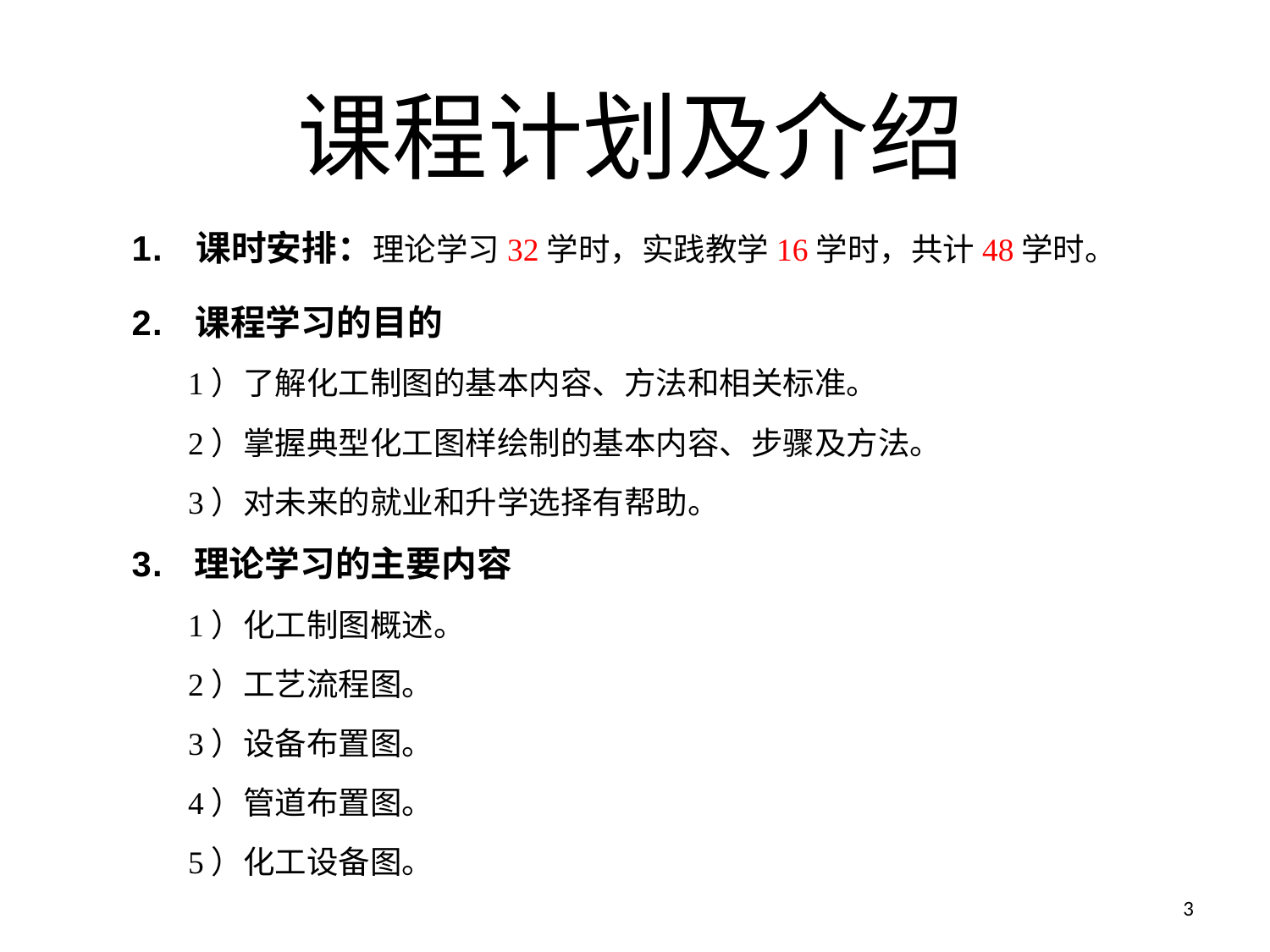

# 课程计划及介绍
 课时安排：理论学习32学时，实践教学16学时，共计48学时。
课程学习的目的
       1）了解化工制图的基本内容、方法和相关标准。
       2）掌握典型化工图样绘制的基本内容、步骤及方法。
       3）对未来的就业和升学选择有帮助。
理论学习的主要内容
       1）化工制图概述。
       2）工艺流程图。
       3）设备布置图。
       4）管道布置图。
       5）化工设备图。

3